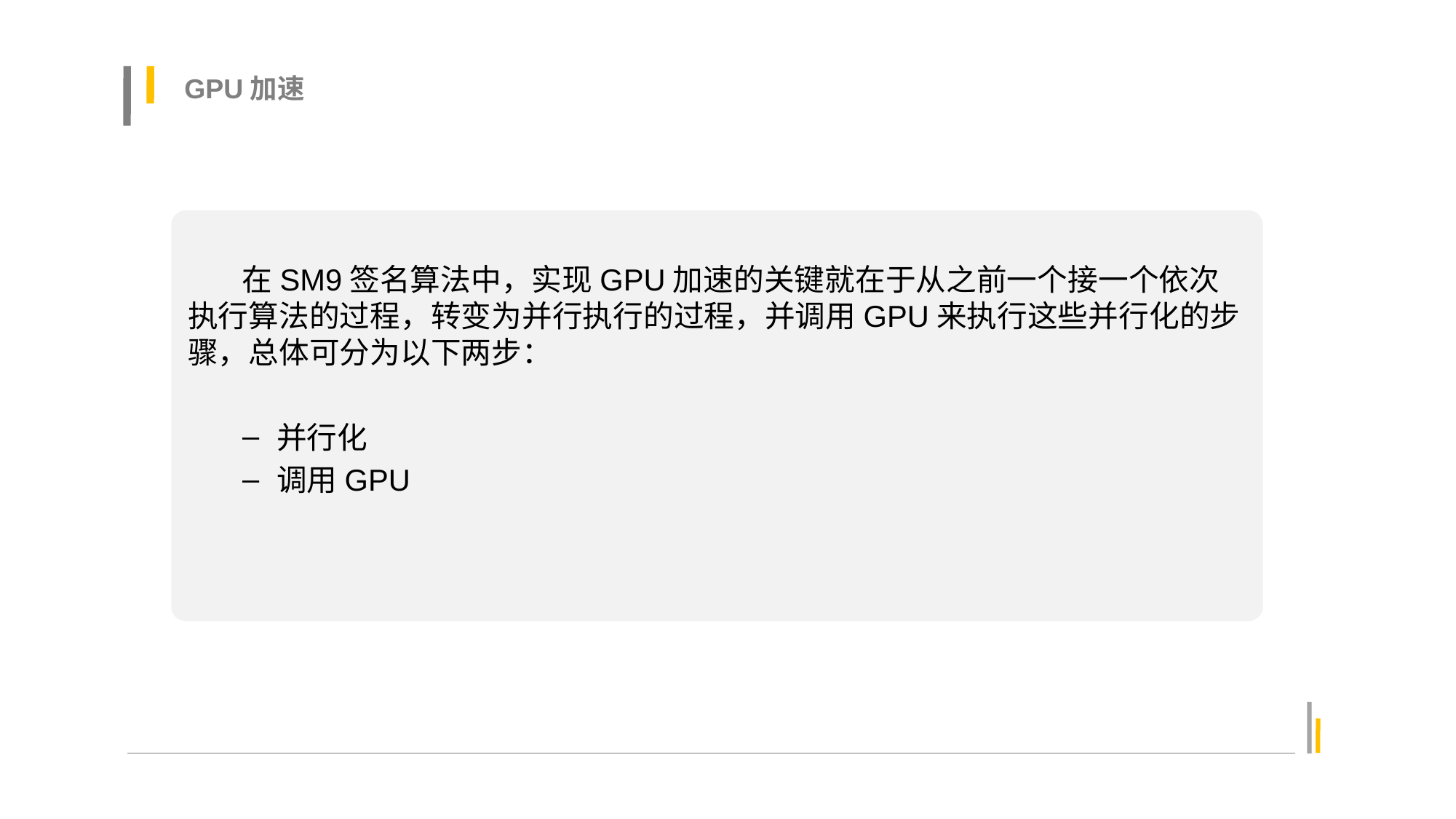

GPU加速

       在SM9签名算法中，实现GPU加速的关键就在于从之前一个接一个依次执行算法的过程，转变为并行执行的过程，并调用GPU来执行这些并行化的步骤，总体可分为以下两步：

并行化
调用GPU